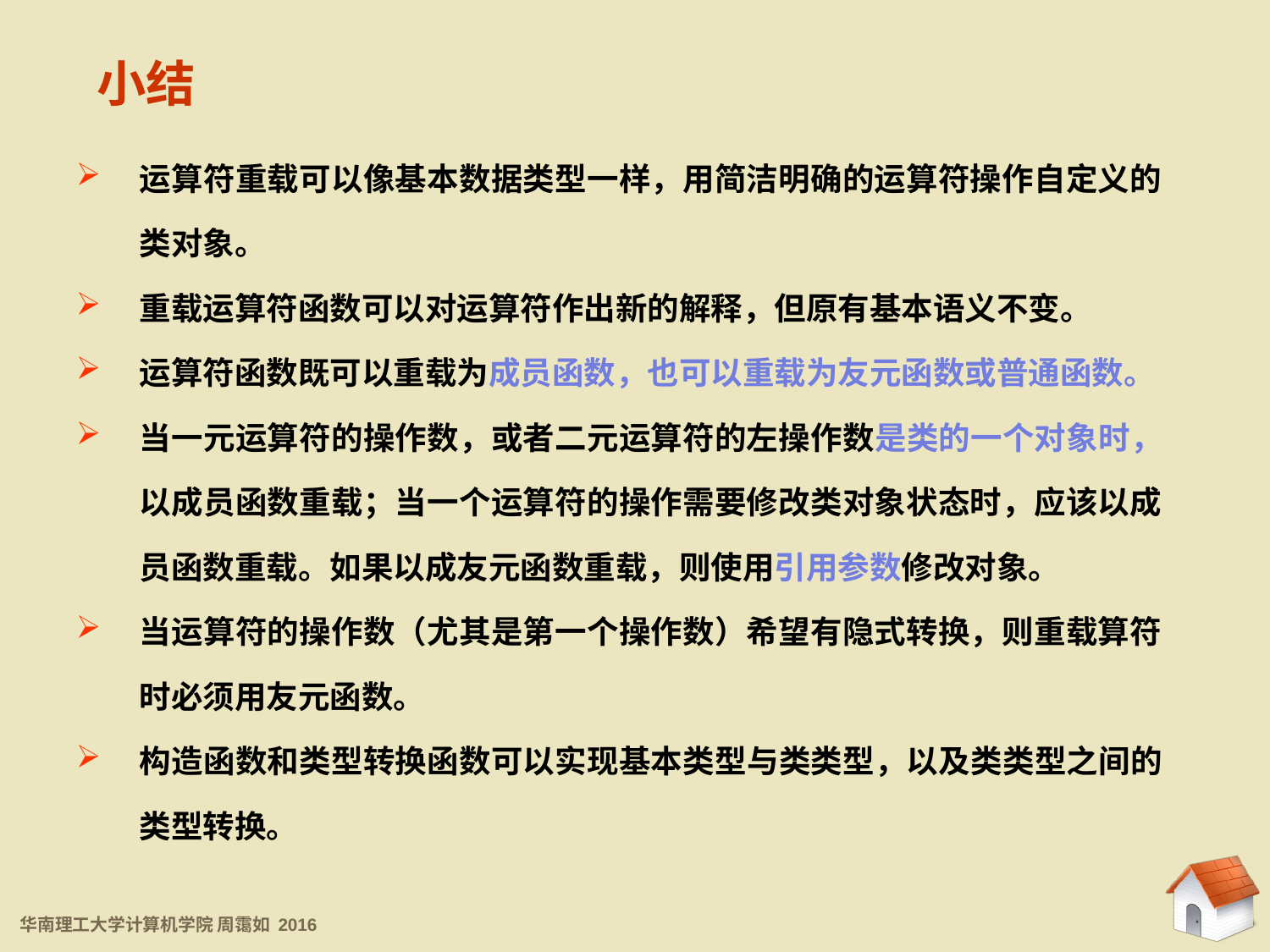

小结
运算符重载可以像基本数据类型一样，用简洁明确的运算符操作自定义的类对象。
重载运算符函数可以对运算符作出新的解释，但原有基本语义不变。
运算符函数既可以重载为成员函数，也可以重载为友元函数或普通函数。
当一元运算符的操作数，或者二元运算符的左操作数是类的一个对象时，以成员函数重载；当一个运算符的操作需要修改类对象状态时，应该以成员函数重载。如果以成友元函数重载，则使用引用参数修改对象。
当运算符的操作数（尤其是第一个操作数）希望有隐式转换，则重载算符时必须用友元函数。
构造函数和类型转换函数可以实现基本类型与类类型，以及类类型之间的类型转换。